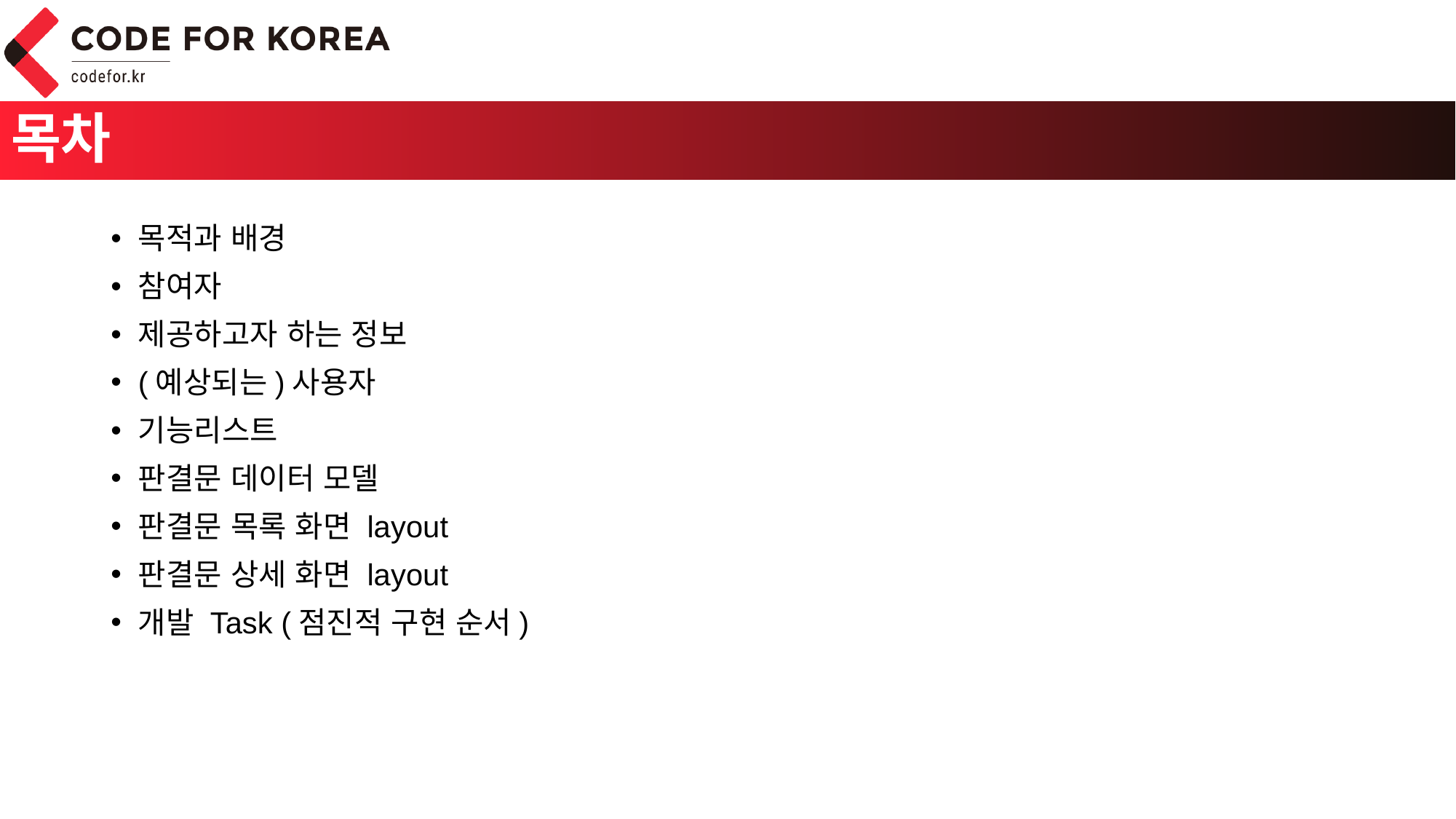

# 목차
목적과 배경
참여자
제공하고자 하는 정보
(예상되는)사용자
기능리스트
판결문 데이터 모델
판결문 목록 화면 layout
판결문 상세 화면 layout
개발 Task (점진적 구현 순서)